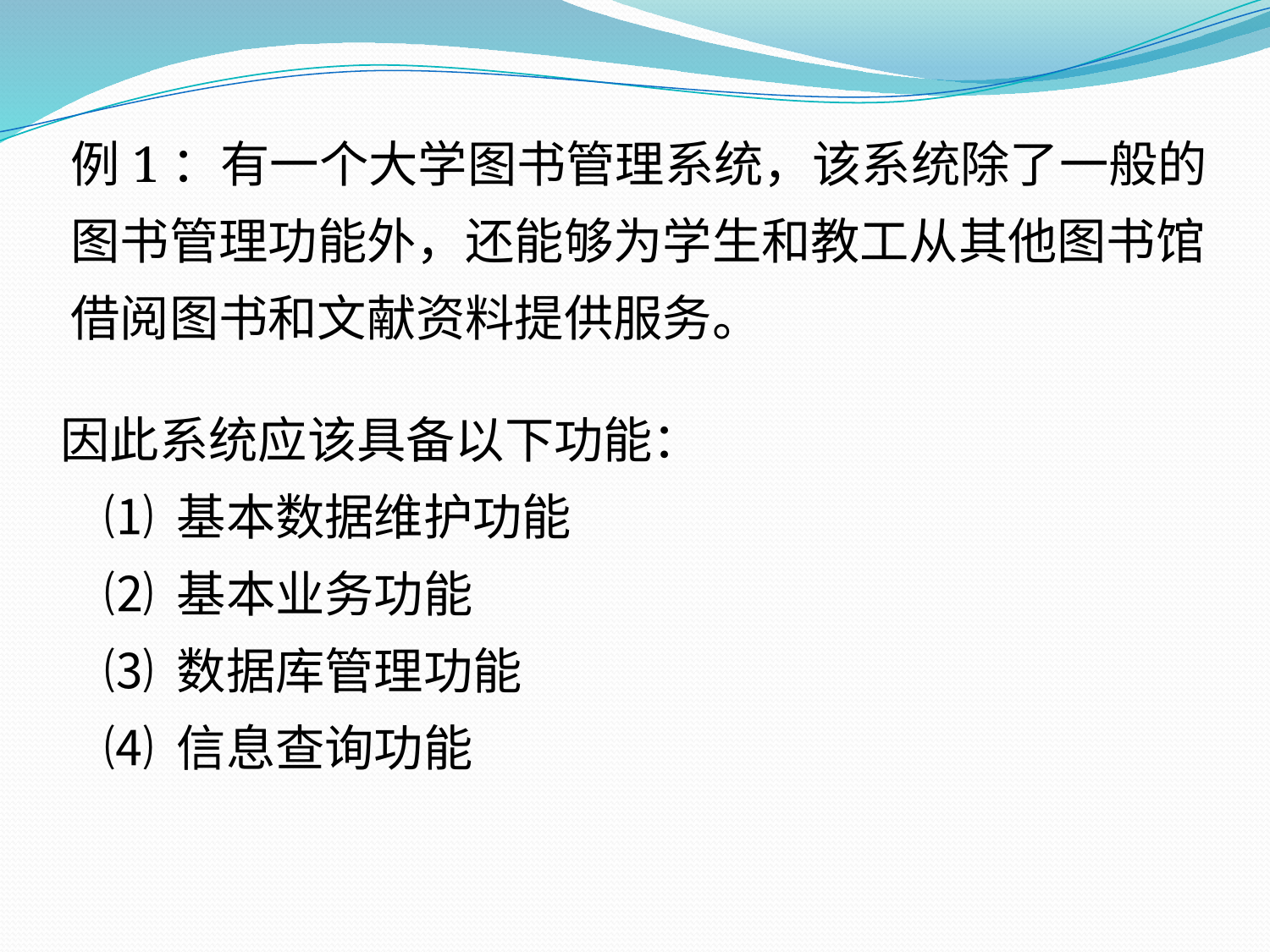

例1：有一个大学图书管理系统，该系统除了一般的图书管理功能外，还能够为学生和教工从其他图书馆借阅图书和文献资料提供服务。
因此系统应该具备以下功能：
    ⑴ 基本数据维护功能
    ⑵ 基本业务功能
    ⑶ 数据库管理功能
    ⑷ 信息查询功能